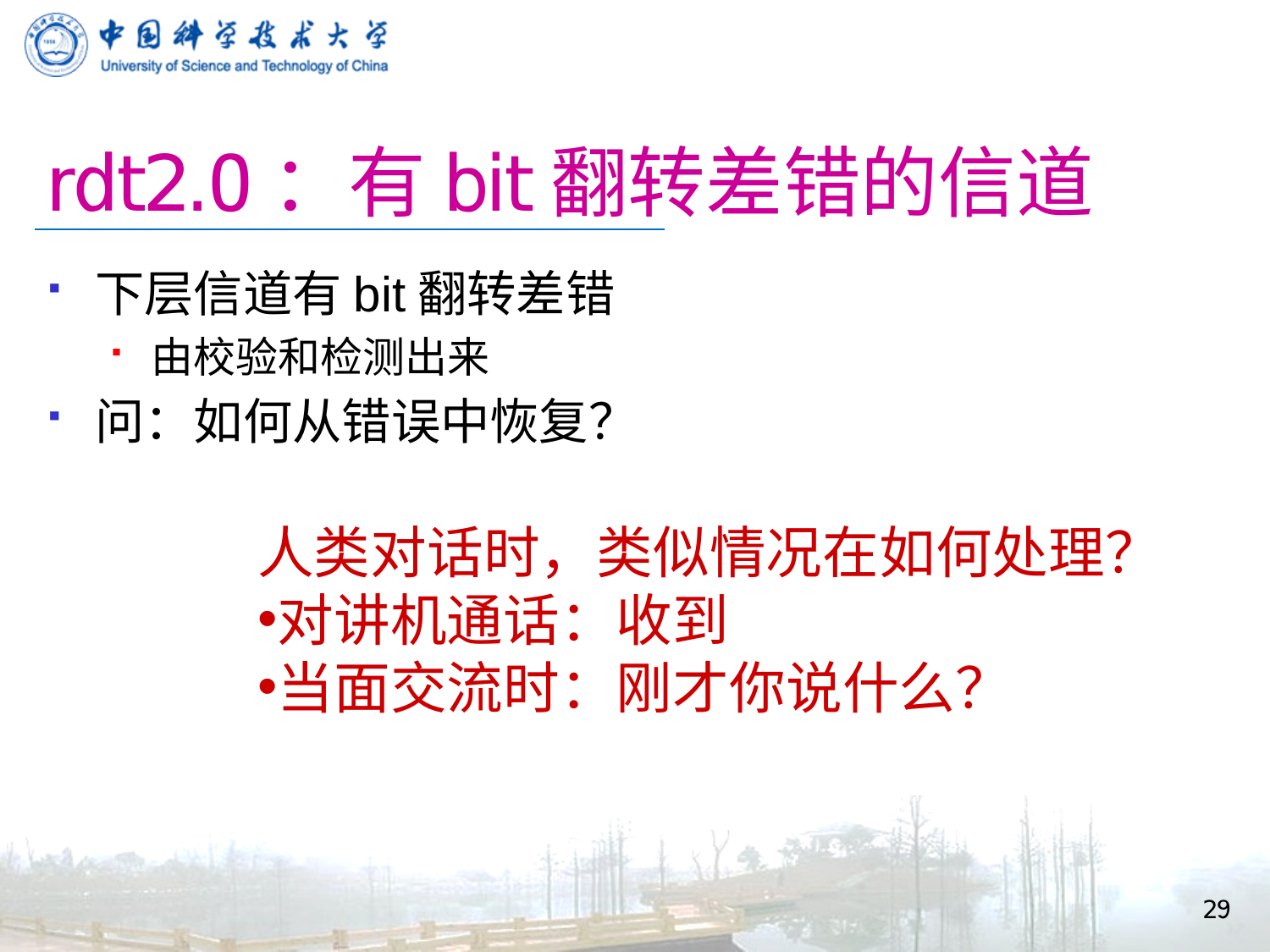

# rdt2.0：有bit翻转差错的信道
下层信道有bit翻转差错
由校验和检测出来
问：如何从错误中恢复？
人类对话时，类似情况在如何处理？
对讲机通话：收到
当面交流时：刚才你说什么？
29